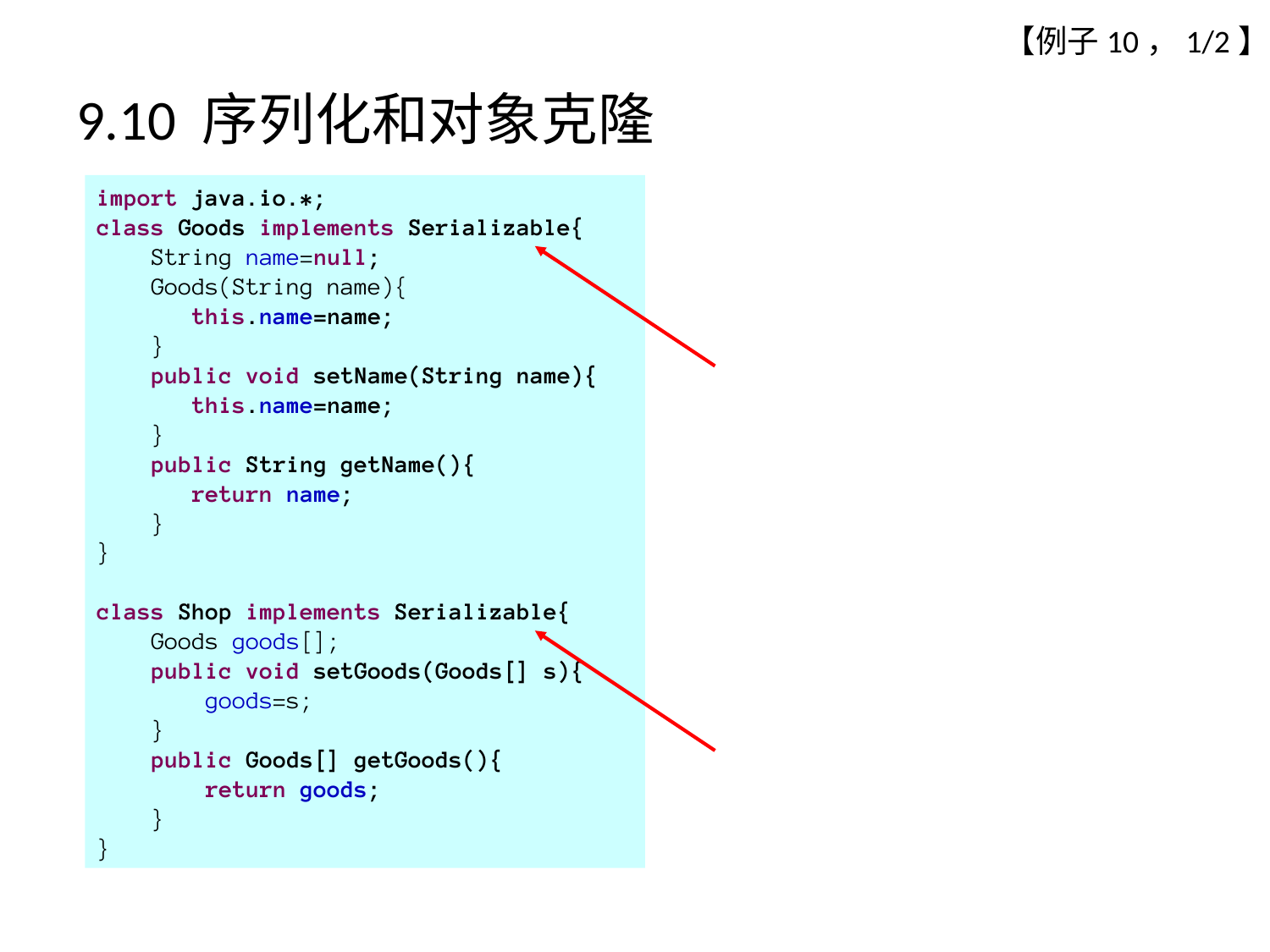

【例子10，1/2】
# 9.10 序列化和对象克隆
import java.io.*;
class Goods implements Serializable{
    String name=null;
    Goods(String name){
       this.name=name;
    }
    public void setName(String name){
       this.name=name;
    }
    public String getName(){
       return name;
    }
}

class Shop implements Serializable{
    Goods goods[];
    public void setGoods(Goods[] s){
        goods=s;
    }
    public Goods[] getGoods(){
        return goods;
    }
}
51